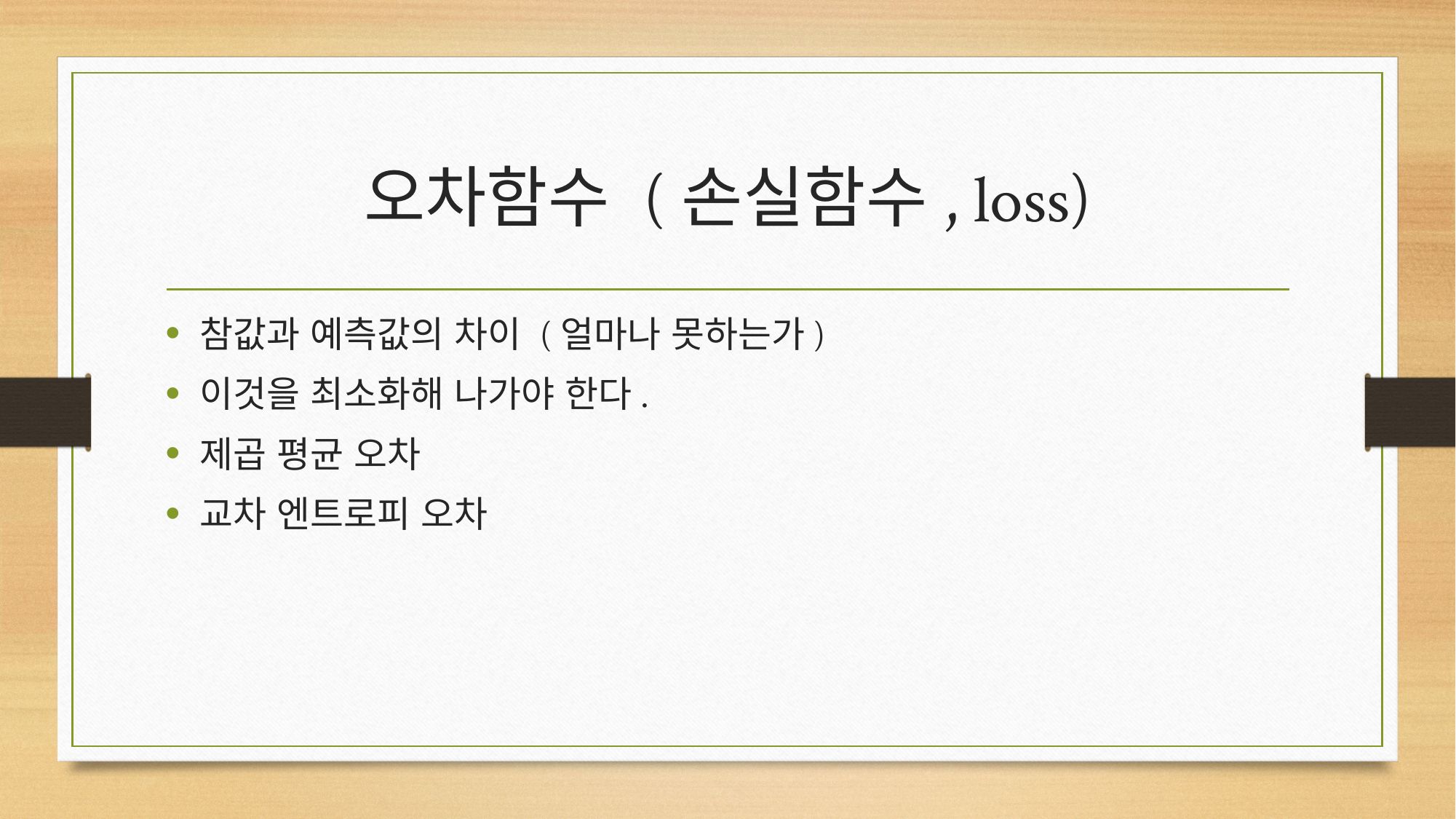

# 오차함수 (손실함수, loss)
참값과 예측값의 차이 (얼마나 못하는가)
이것을 최소화해 나가야 한다.
제곱 평균 오차
교차 엔트로피 오차